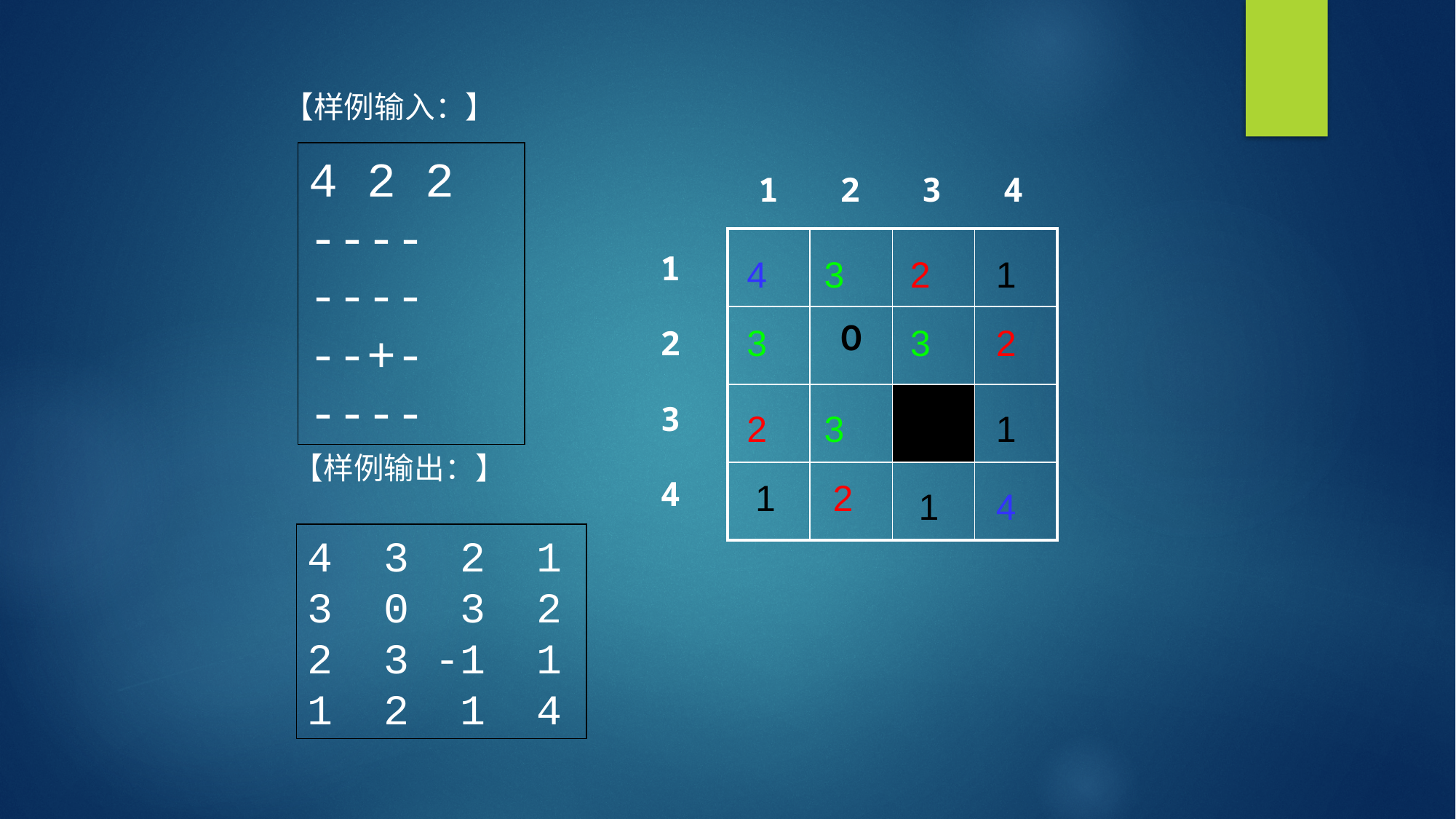

【样例输入：】
4 2 2
----
----
--+-
----
| 1 | 2 | 3 | 4 |
| --- | --- | --- | --- |
|  |  |  |  |
| --- | --- | --- | --- |
|  | ０ |  |  |
|  |  |  |  |
|  |  |  |  |
| 1 |
| --- |
| 2 |
| 3 |
| 4 |
3
3
3
3
4
4
1
1
1
1
2
2
2
2
【样例输出：】
4  3  2  1
3  0  3  2
2  3 -1  1
1  2  1  4